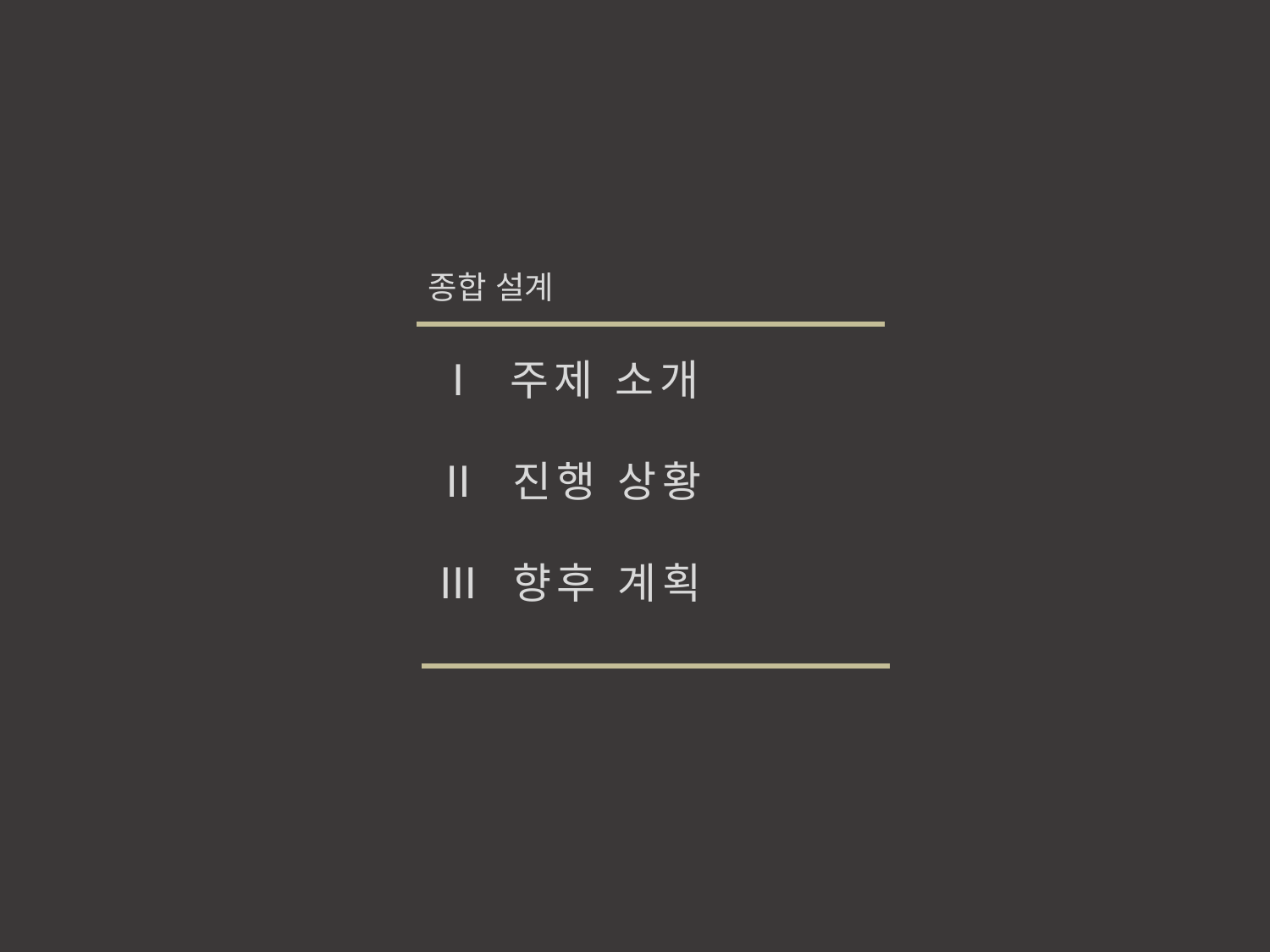

종합 설계
Ⅰ 주제 소개

Ⅱ 진행 상황

Ⅲ 향후 계획